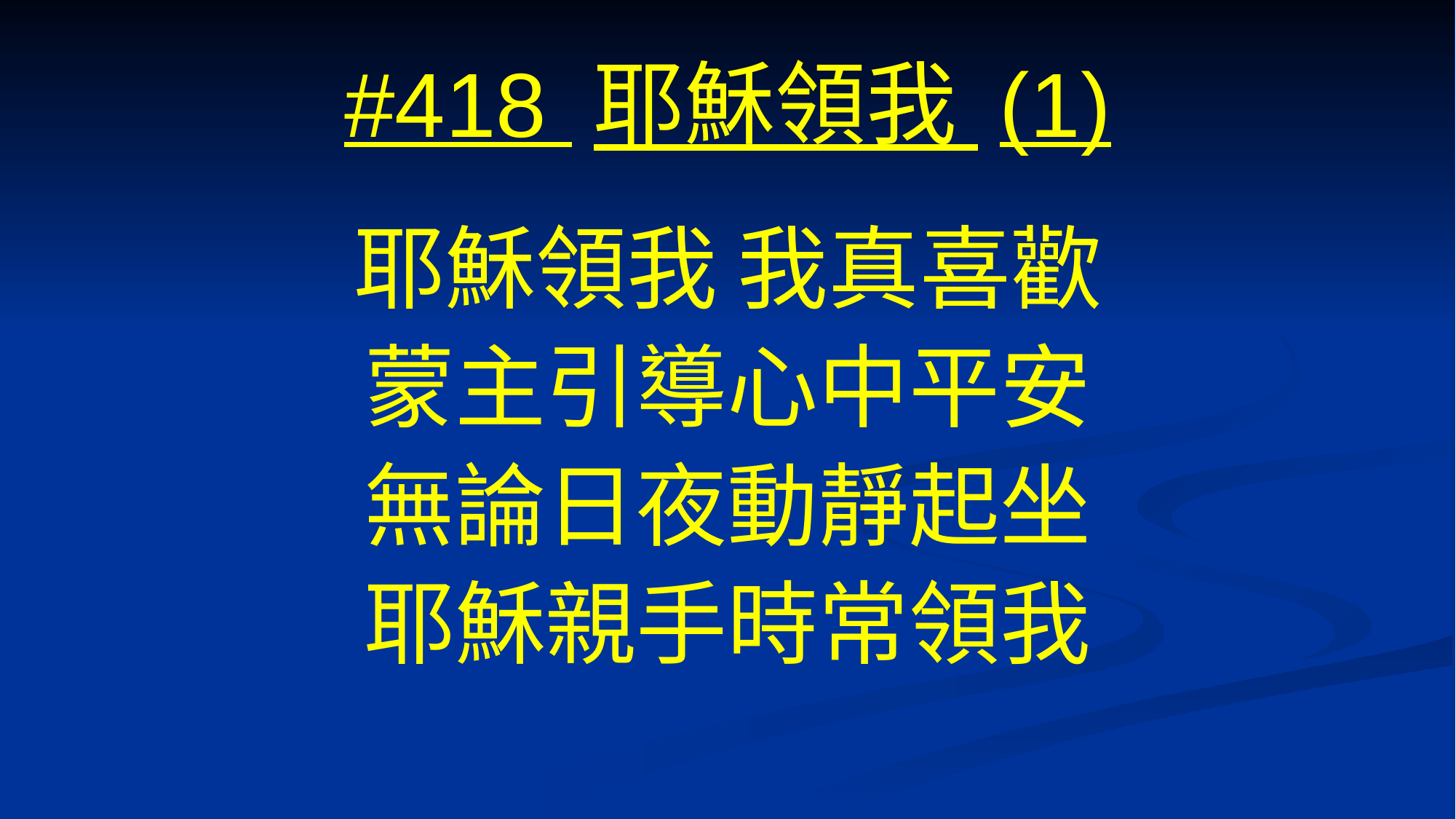

# #418 耶穌領我 (1)
耶穌領我 我真喜歡
蒙主引導心中平安
無論日夜動靜起坐
耶穌親手時常領我